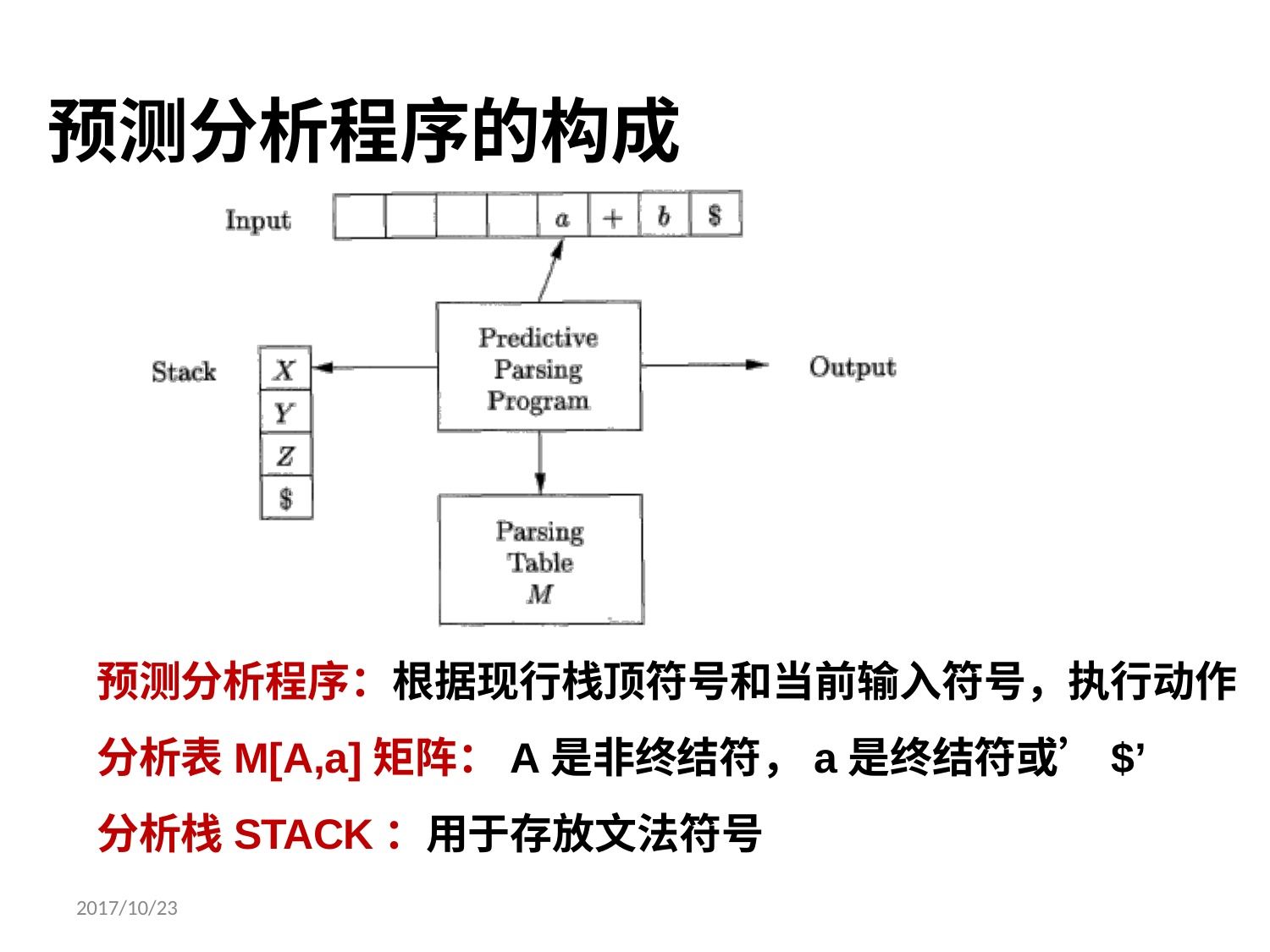

# 预测分析程序的构成

预测分析程序：根据现行栈顶符号和当前输入符号，执行动作 分析表M[A,a]矩阵：A是非终结符，a是终结符或’$’
分析栈STACK：用于存放文法符号
2017/10/23
66